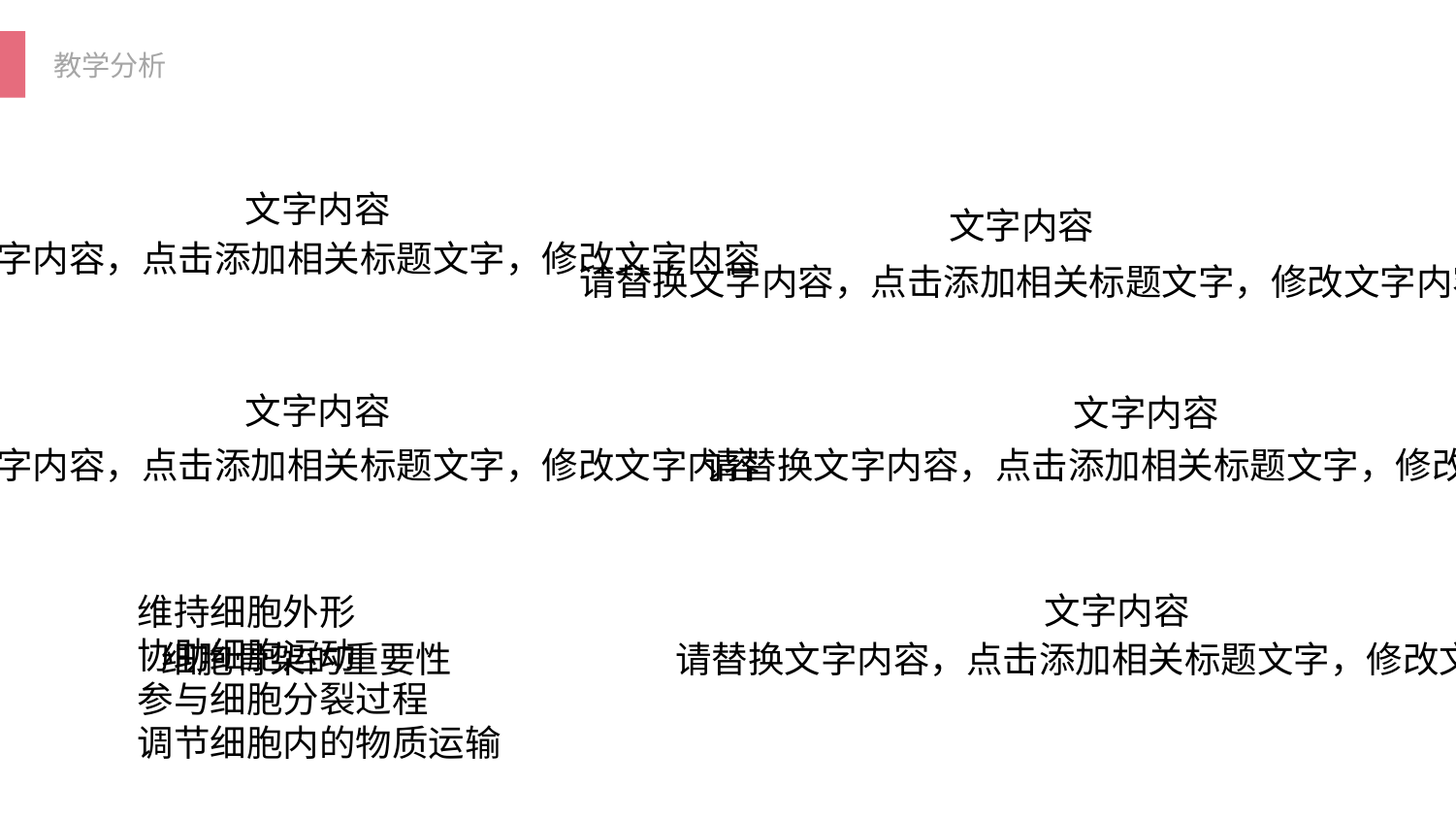

文字内容
文字内容
请替换文字内容，点击添加相关标题文字，修改文字内容
请替换文字内容，点击添加相关标题文字，修改文字内容
文字内容
文字内容
请替换文字内容，点击添加相关标题文字，修改文字内容
请替换文字内容，点击添加相关标题文字，修改文字内容
文字内容
维持细胞外形
协助细胞运动
参与细胞分裂过程
调节细胞内的物质运输
细胞骨架的重要性
请替换文字内容，点击添加相关标题文字，修改文字内容